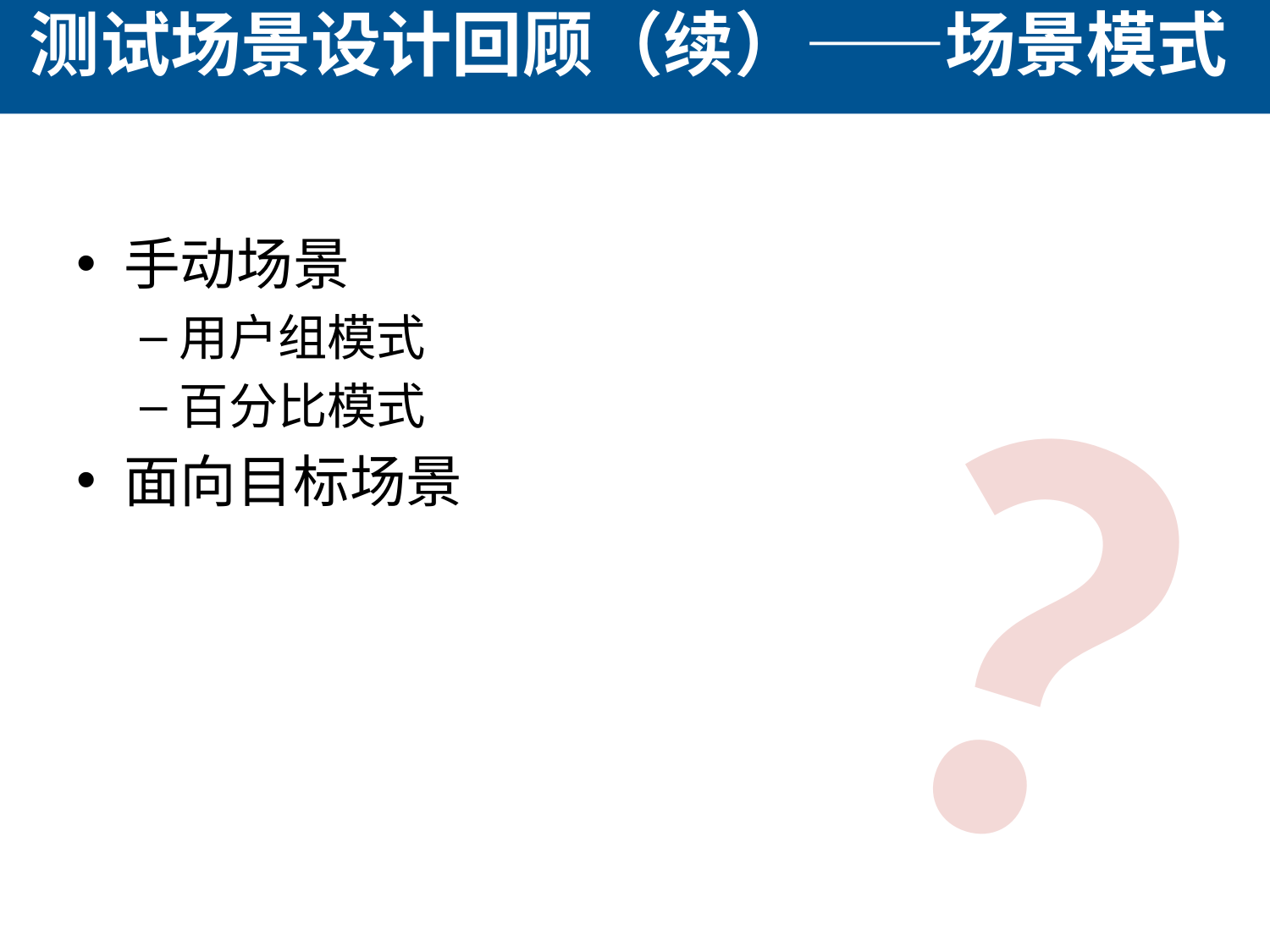

# 测试场景设计回顾（续）——场景模式
手动场景
用户组模式
百分比模式
面向目标场景
？